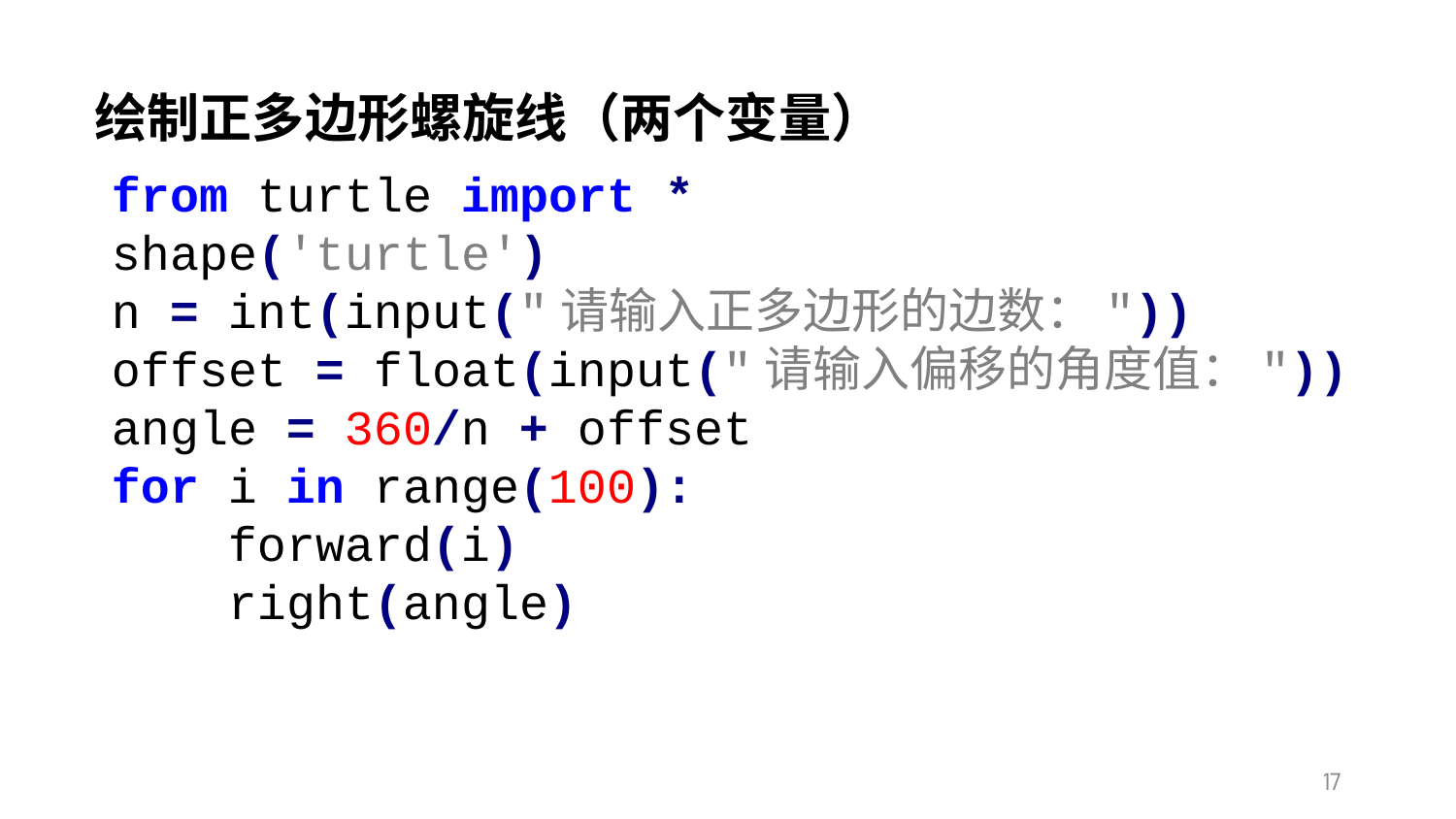

绘制正多边形螺旋线（两个变量）
from turtle import *
shape('turtle')
n = int(input("请输入正多边形的边数："))
offset = float(input("请输入偏移的角度值："))
angle = 360/n + offset
for i in range(100):
    forward(i)
    right(angle)
17